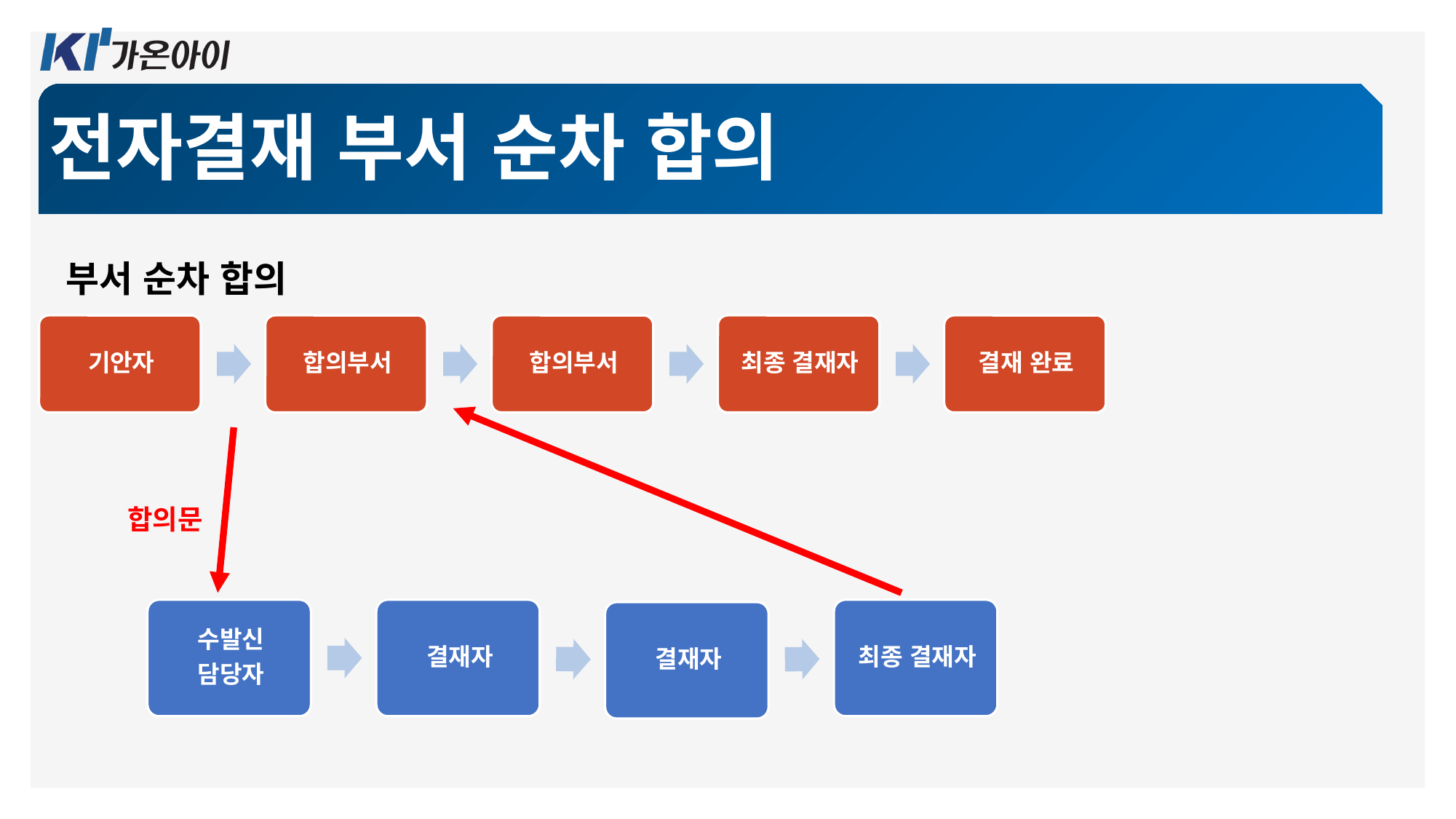

전자결재 부서 순차 합의
기안자

합의부서

합의부서

최종 결재자

결재 완료
부서 순차 합의
합의문
수발신
담당자

결재자

결재자

최종 결재자